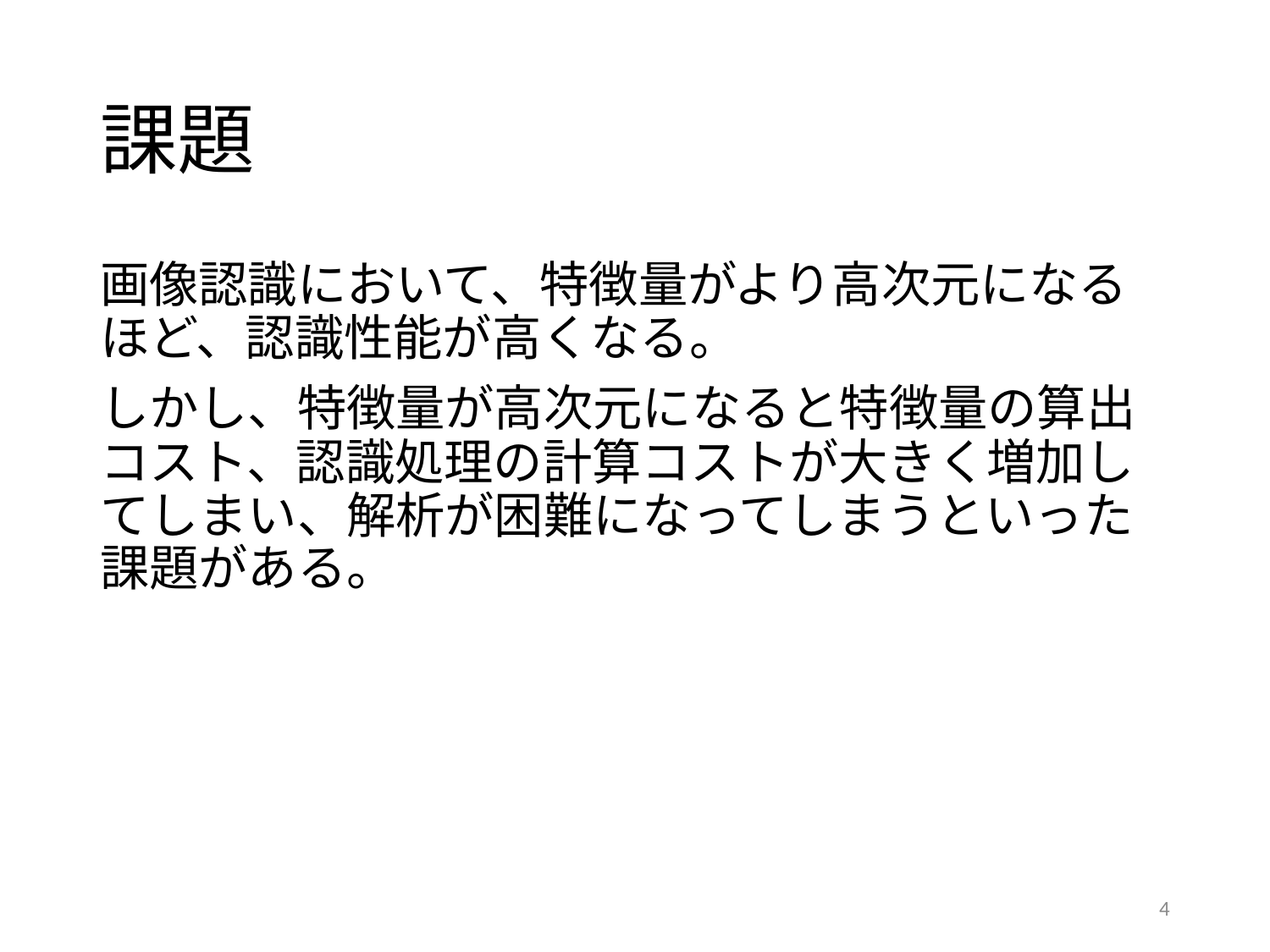

# 課題
画像認識において、特徴量がより高次元になるほど、認識性能が高くなる。
しかし、特徴量が高次元になると特徴量の算出コスト、認識処理の計算コストが大きく増加してしまい、解析が困難になってしまうといった課題がある。

4